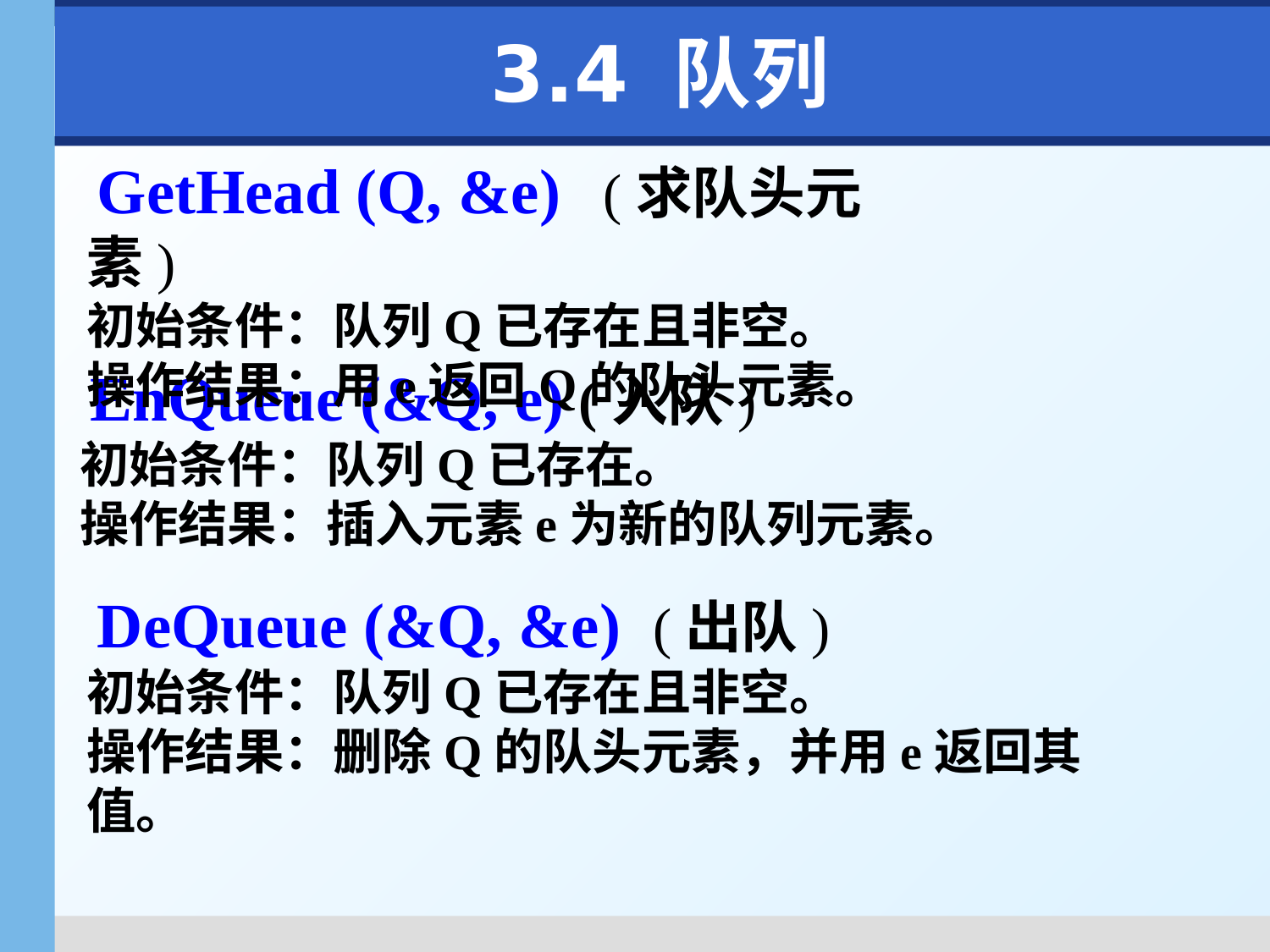

# 3.4 队列
 GetHead (Q, &e)   (求队头元素)
初始条件：队列Q已存在且非空。
操作结果：用e返回Q的队头元素。
 EnQueue (&Q, e) (入队)
初始条件：队列Q已存在。
操作结果：插入元素e为新的队列元素。
 DeQueue (&Q, &e)  (出队)
初始条件：队列Q已存在且非空。
操作结果：删除Q的队头元素，并用e返回其值。